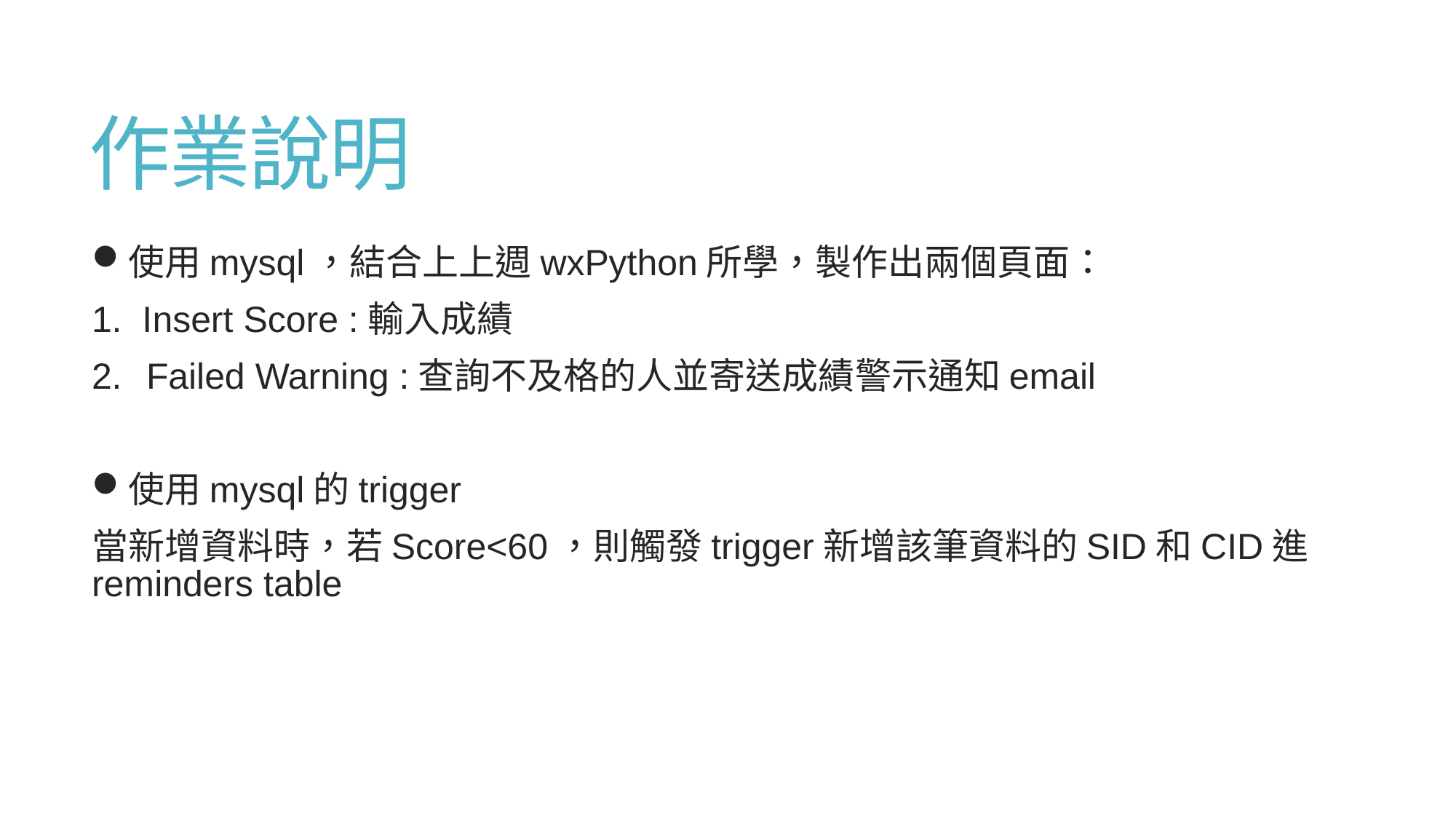

# 作業說明
使用mysql，結合上上週wxPython所學，製作出兩個頁面：
1.  Insert Score :輸入成績
Failed Warning :查詢不及格的人並寄送成績警示通知email

使用mysql的trigger
當新增資料時，若Score<60，則觸發trigger新增該筆資料的SID和CID進reminders table